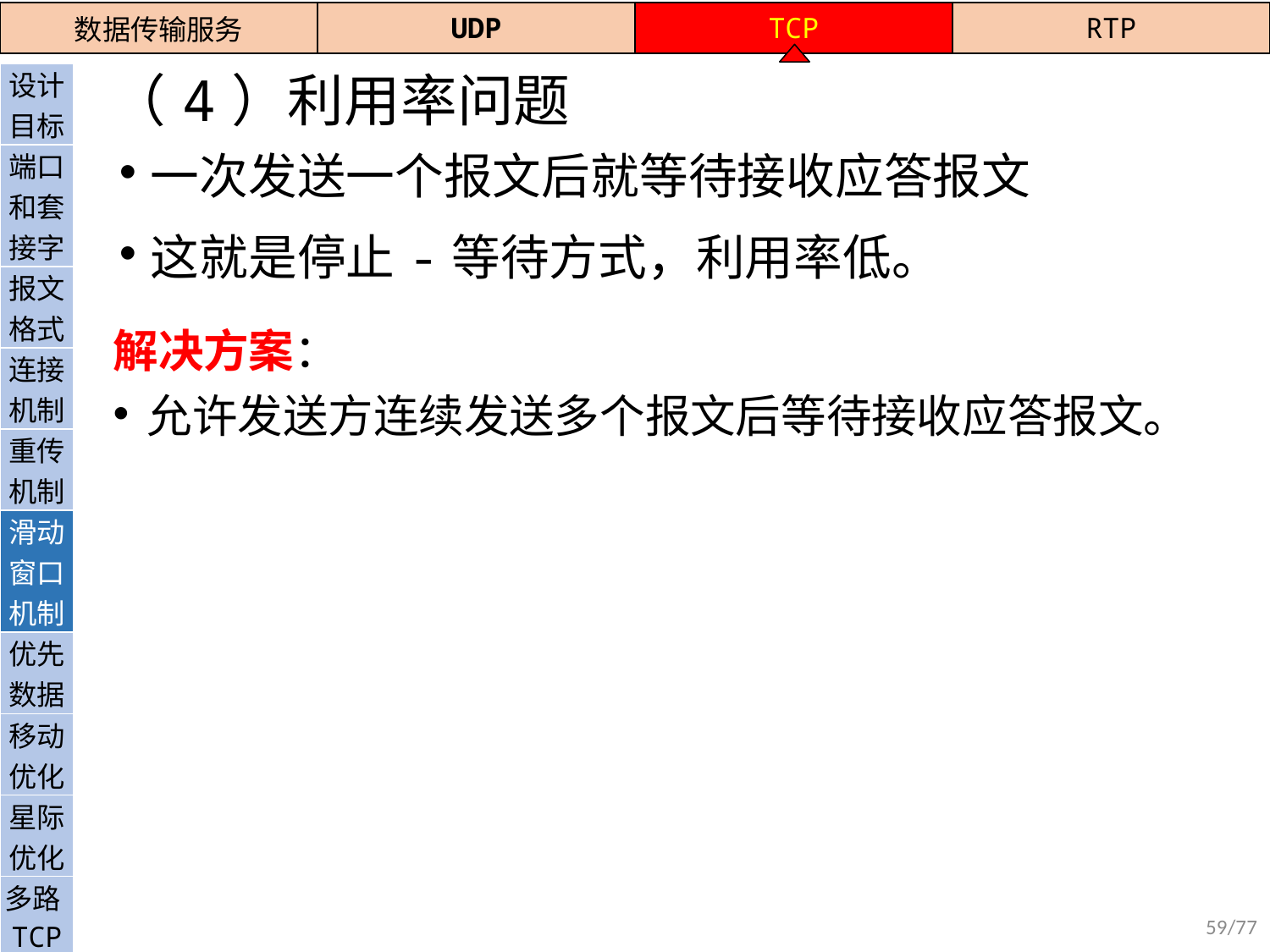

| 数据传输服务 | UDP | TCP | RTP |
| --- | --- | --- | --- |
# （4）利用率问题

| 设计目标 |
| --- |
| 端口和套接字 |
| 报文格式 |
| 连接机制 |
| 重传机制 |
| 滑动窗口机制 |
| 优先数据 |
| 移动优化 |
| 星际优化 |
| 多路TCP |
| QUIC |
一次发送一个报文后就等待接收应答报文
这就是停止-等待方式，利用率低。
解决方案：
允许发送方连续发送多个报文后等待接收应答报文。
59/77